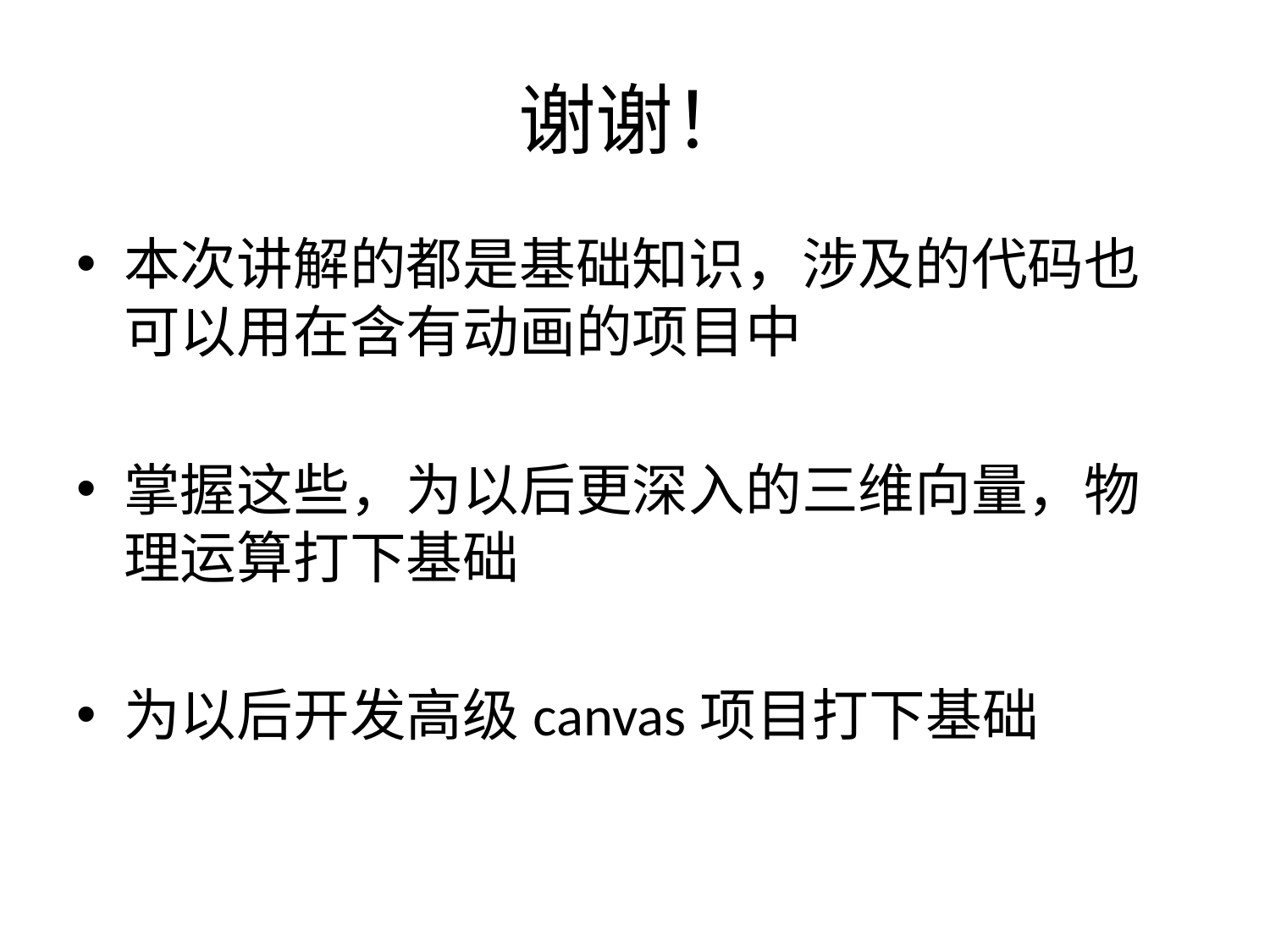

# 谢谢！
本次讲解的都是基础知识，涉及的代码也可以用在含有动画的项目中

掌握这些，为以后更深入的三维向量，物理运算打下基础

为以后开发高级canvas项目打下基础